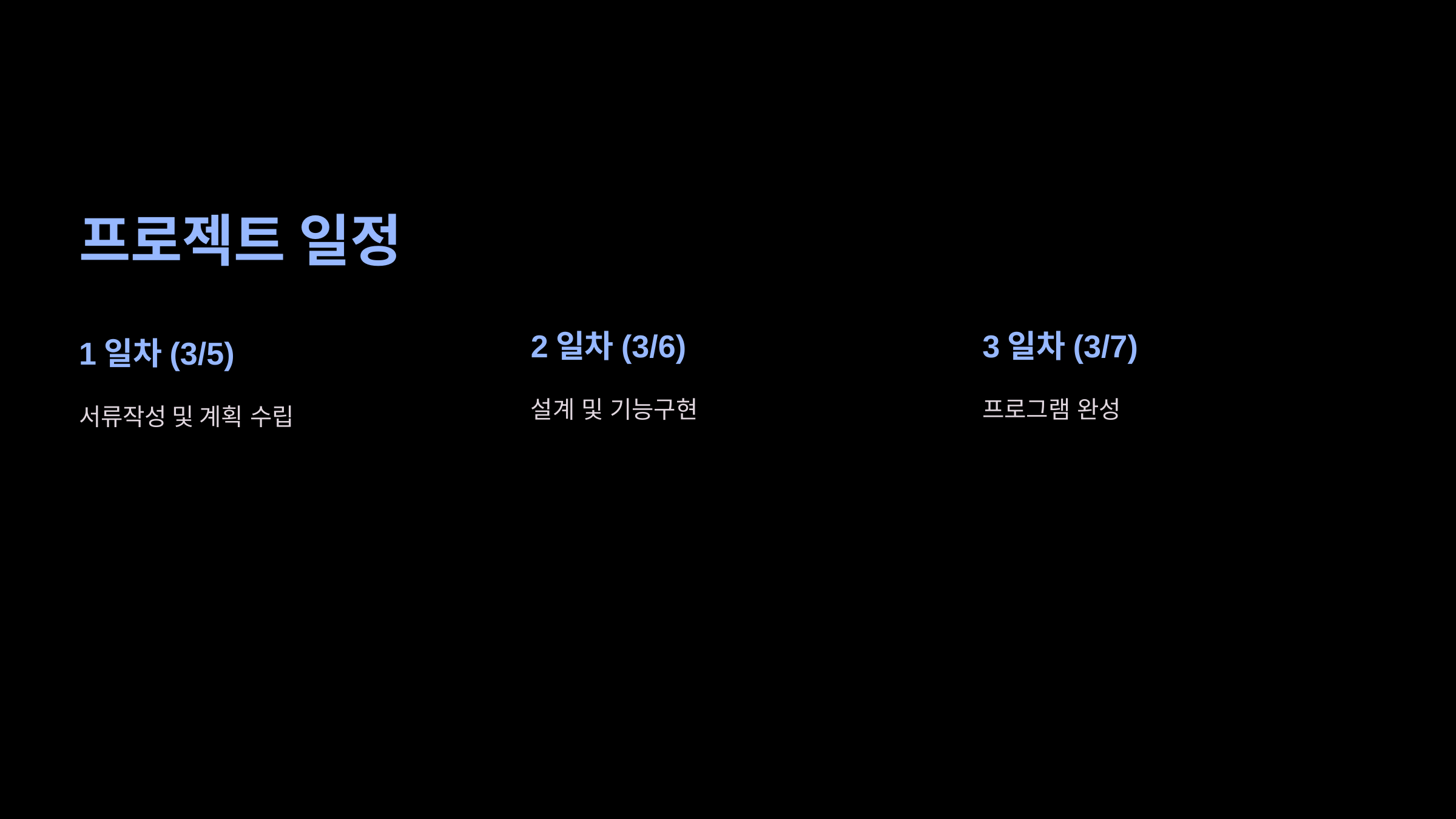

프로젝트 일정
1일차(3/5)
2일차(3/6)
3일차(3/7)
설계 및 기능구현
프로그램 완성
서류작성 및 계획 수립
🕹
🔧
🛠